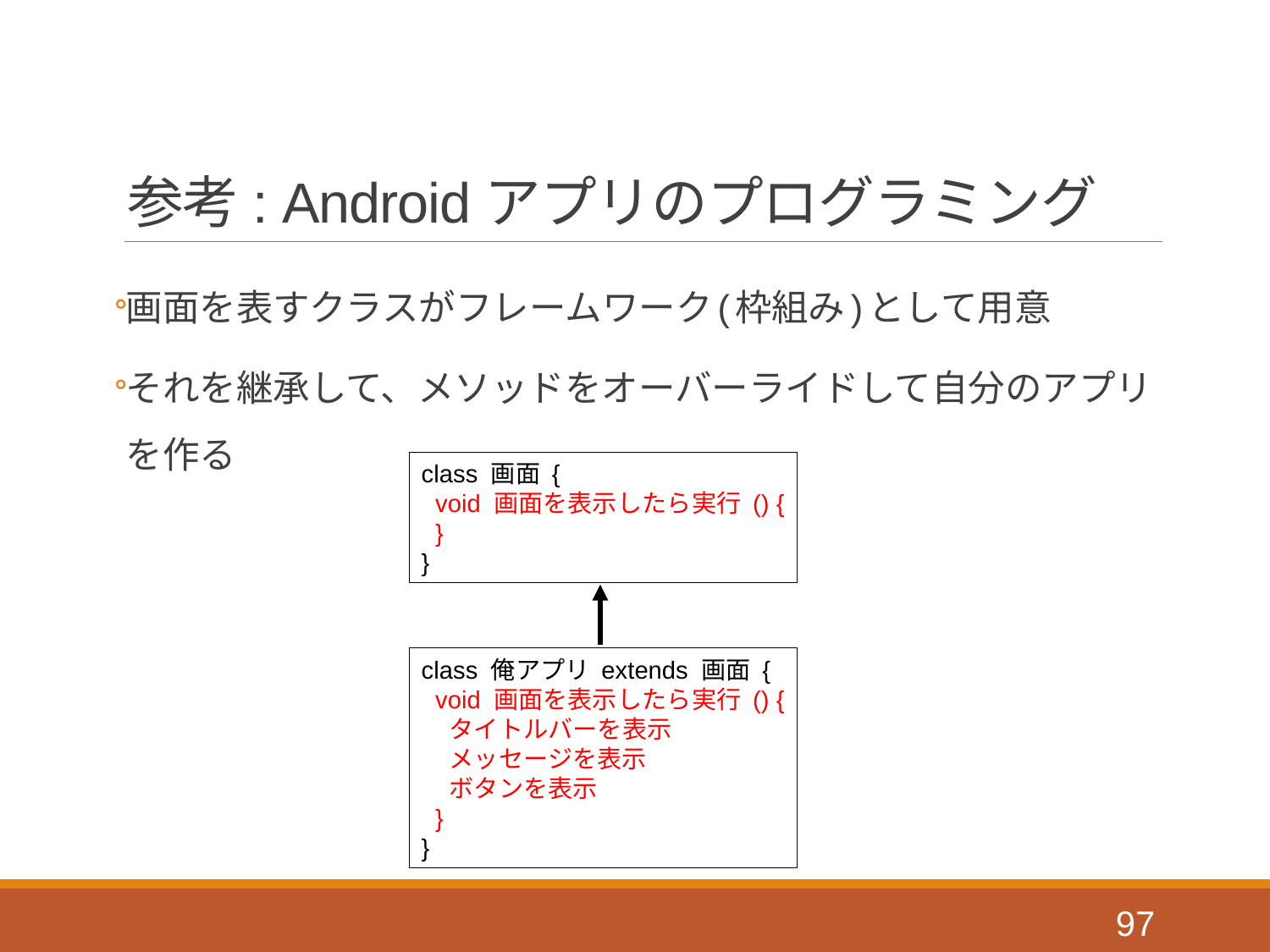

# 参考: Androidアプリのプログラミング
画面を表すクラスがフレームワーク(枠組み)として用意
それを継承して、メソッドをオーバーライドして自分のアプリを作る
class 画面 {
  void 画面を表示したら実行 () {
  }
}
class 俺アプリ extends 画面 {
  void 画面を表示したら実行 () {
    タイトルバーを表示
    メッセージを表示
    ボタンを表示
  }
}
97